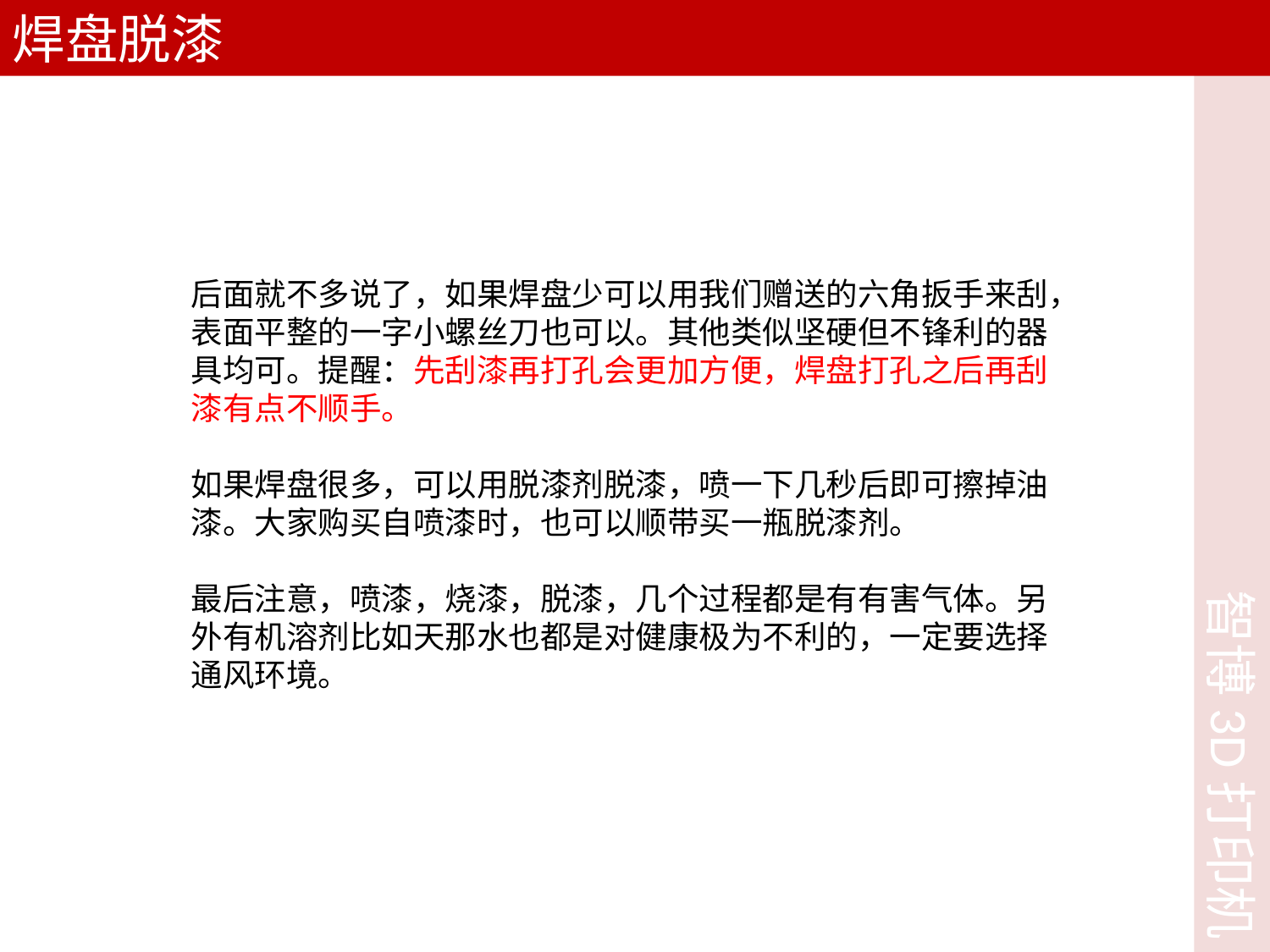

焊盘脱漆
后面就不多说了，如果焊盘少可以用我们赠送的六角扳手来刮，表面平整的一字小螺丝刀也可以。其他类似坚硬但不锋利的器具均可。提醒：先刮漆再打孔会更加方便，焊盘打孔之后再刮漆有点不顺手。

如果焊盘很多，可以用脱漆剂脱漆，喷一下几秒后即可擦掉油漆。大家购买自喷漆时，也可以顺带买一瓶脱漆剂。

最后注意，喷漆，烧漆，脱漆，几个过程都是有有害气体。另外有机溶剂比如天那水也都是对健康极为不利的，一定要选择通风环境。
智博3D打印机